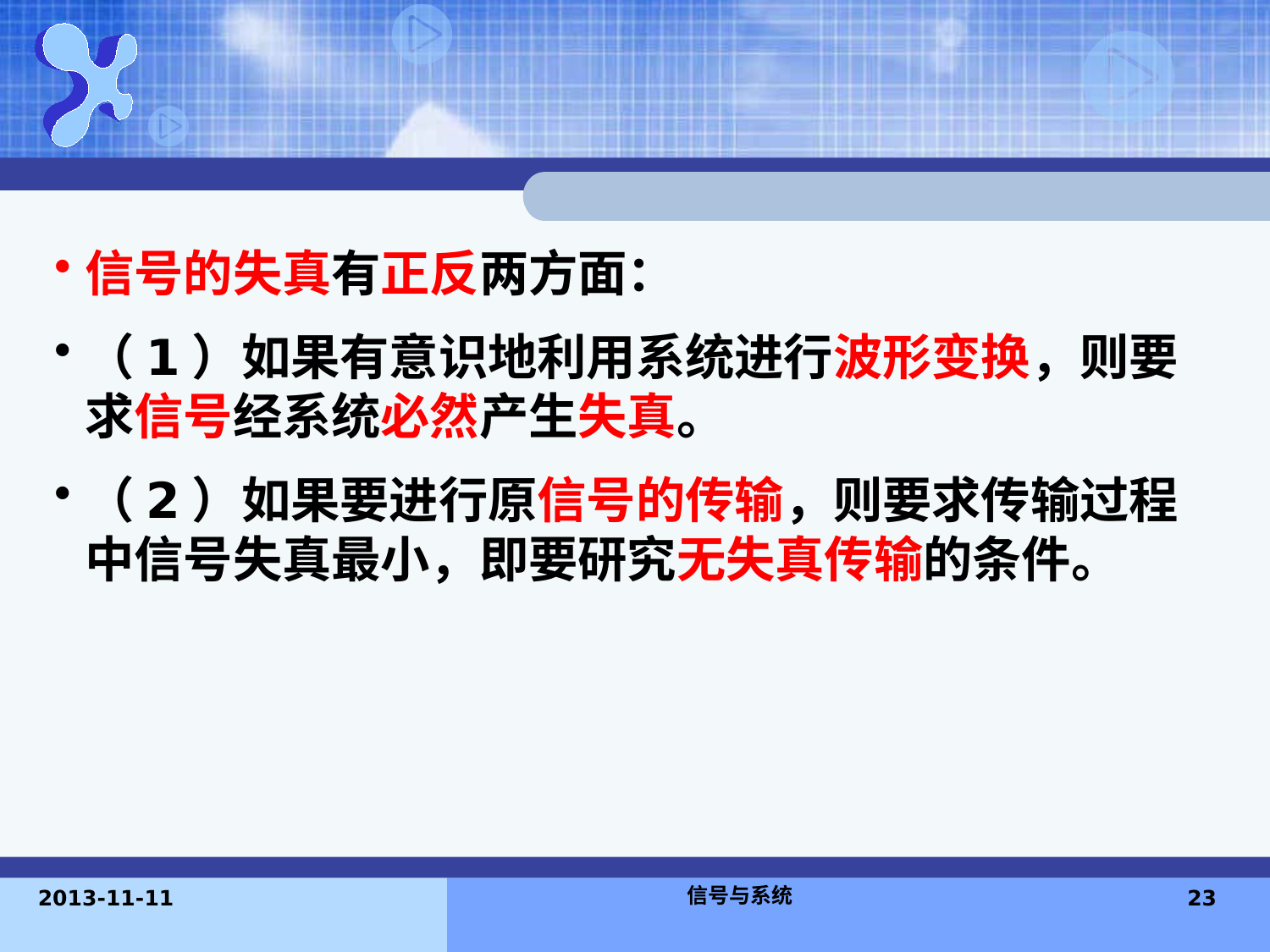

信号的失真有正反两方面：
（1）如果有意识地利用系统进行波形变换，则要求信号经系统必然产生失真。
（2）如果要进行原信号的传输，则要求传输过程中信号失真最小，即要研究无失真传输的条件。
信号与系统
2013-11-11
23